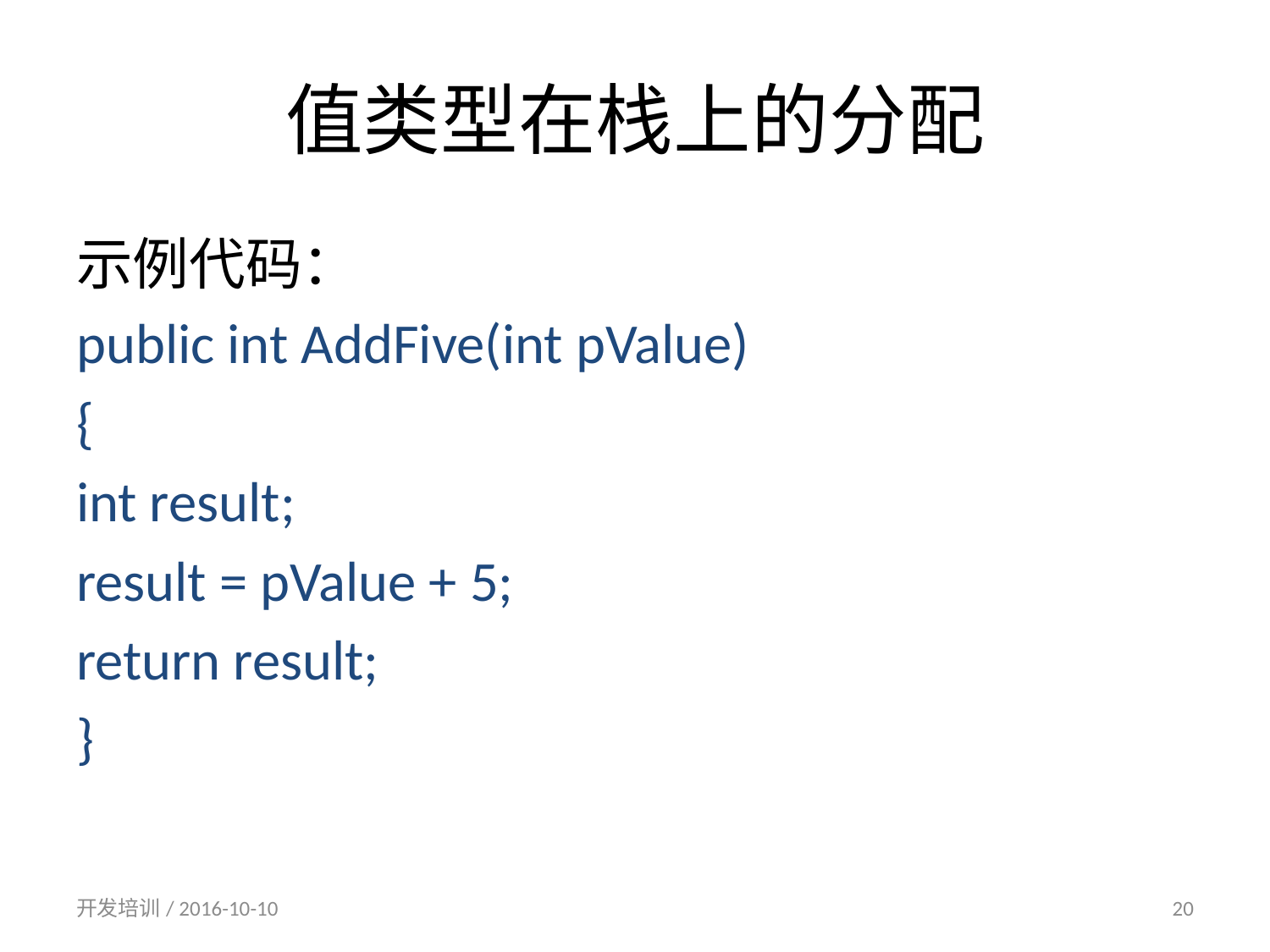

# 值类型在栈上的分配
示例代码：
public int AddFive(int pValue)
{
int result;
result = pValue + 5;
return result;
}

开发培训/ 2016-10-10
20